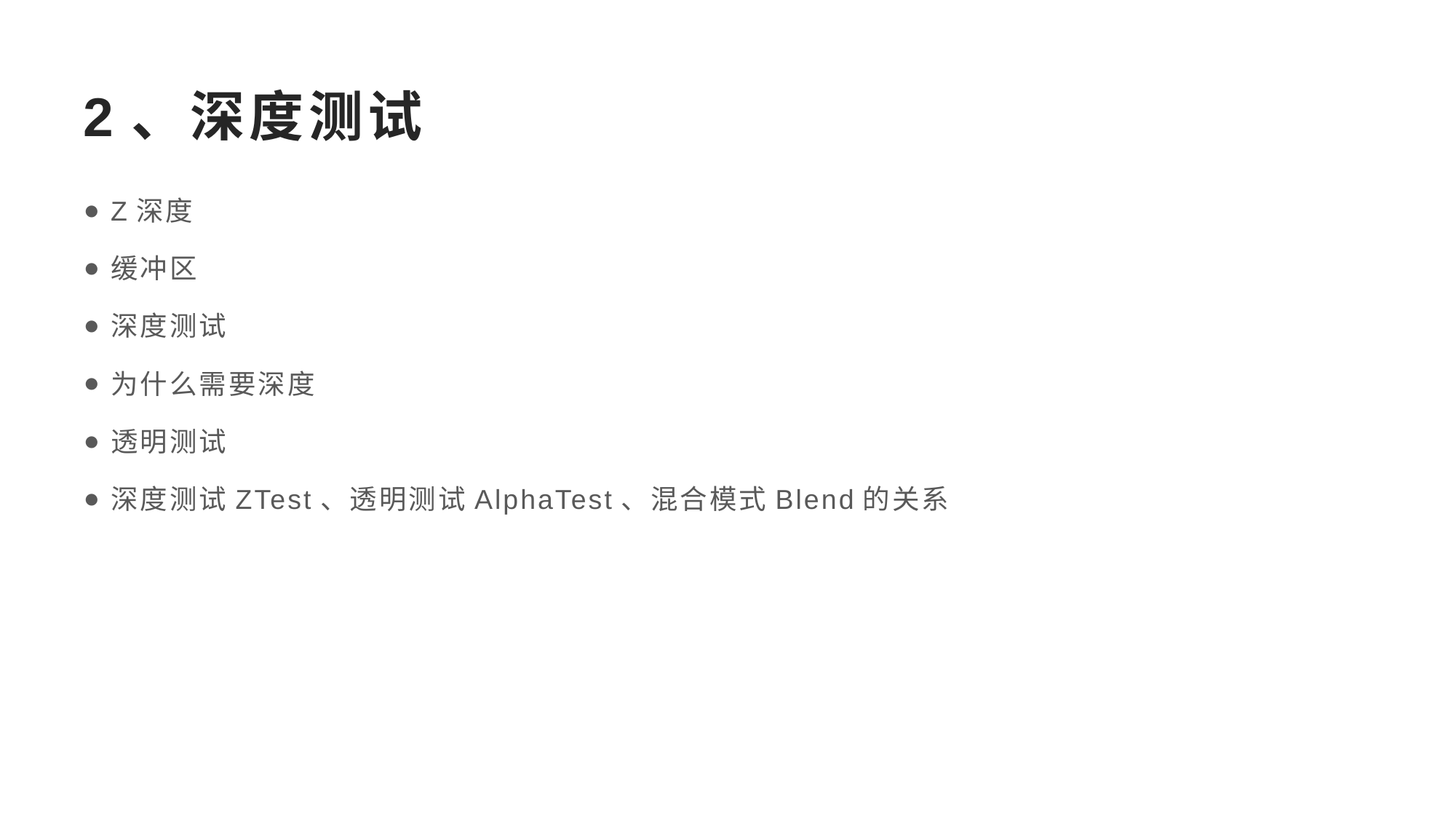

# 2、深度测试
Z深度
缓冲区
深度测试
为什么需要深度
透明测试
深度测试ZTest、透明测试AlphaTest、混合模式Blend的关系